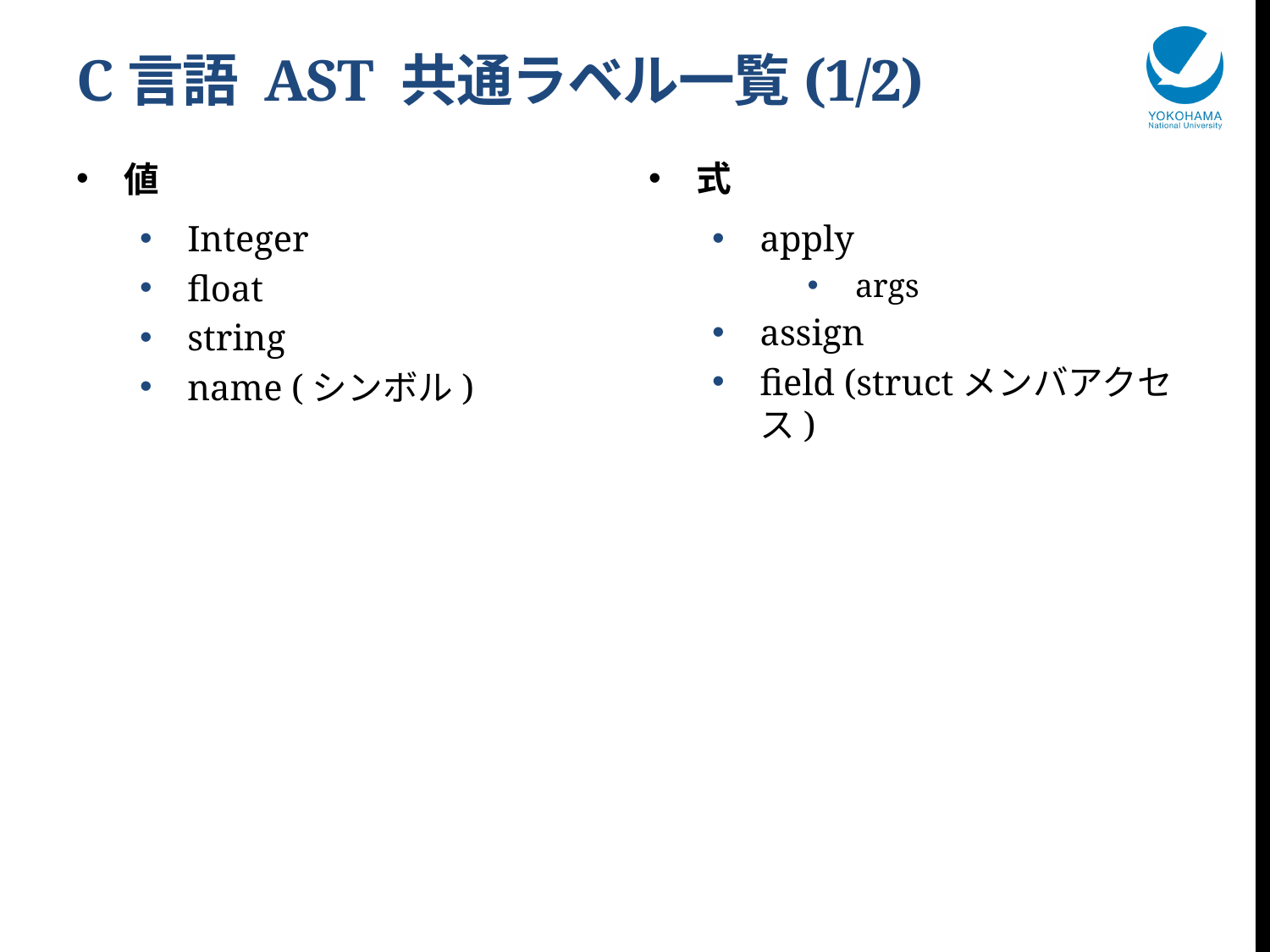

# C言語 AST 共通ラベル一覧(1/2)
値
Integer
float
string
name (シンボル)

式
apply
args
assign
field (structメンバアクセス)